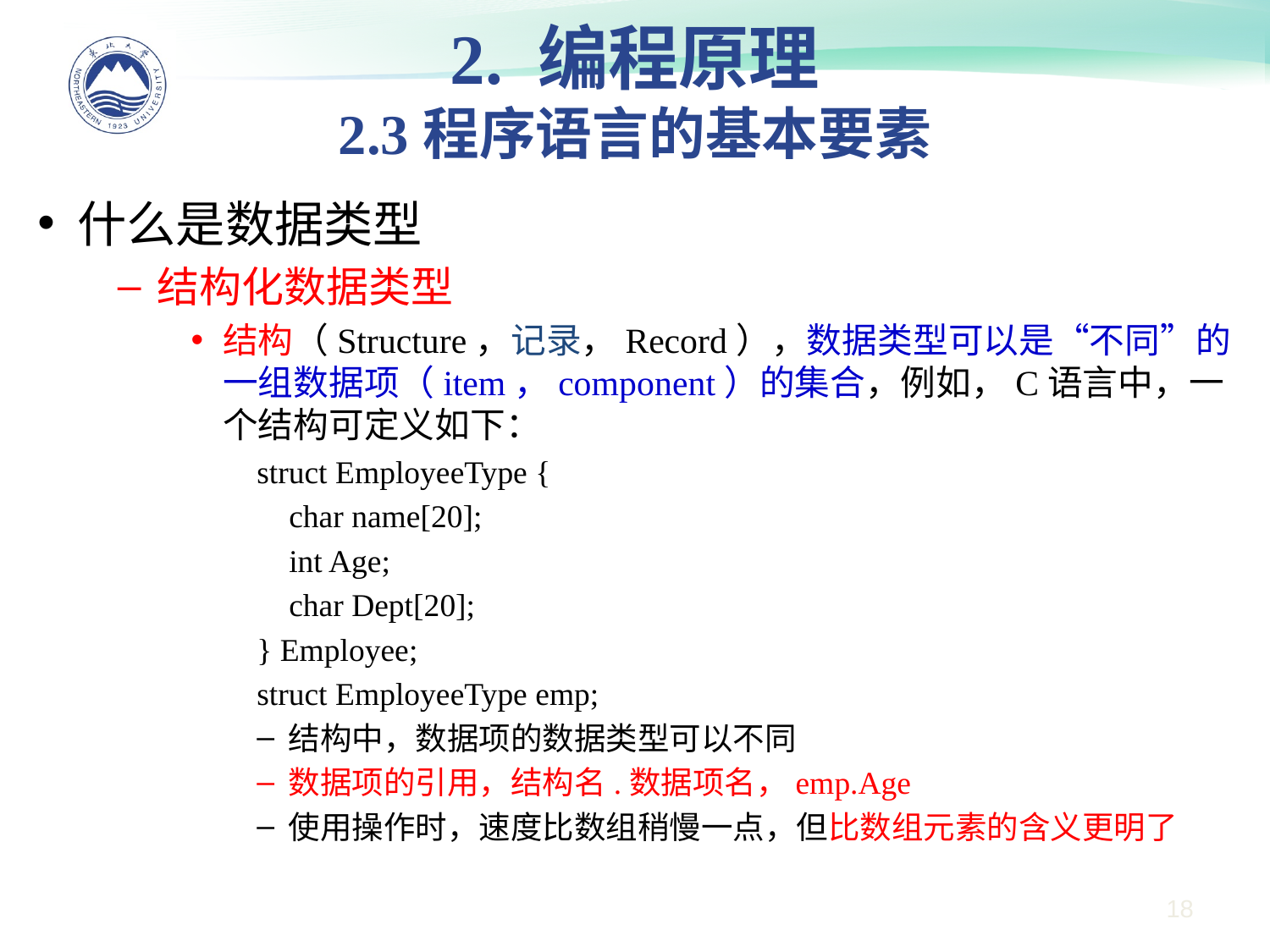

2. 编程原理
2.3程序语言的基本要素
什么是数据类型
结构化数据类型
结构（Structure，记录，Record），数据类型可以是“不同”的一组数据项（item，component）的集合，例如，C语言中，一个结构可定义如下：
struct EmployeeType {
    char name[20];
    int Age;
    char Dept[20];
} Employee;
struct EmployeeType emp;
结构中，数据项的数据类型可以不同
数据项的引用，结构名.数据项名，emp.Age
使用操作时，速度比数组稍慢一点，但比数组元素的含义更明了

18